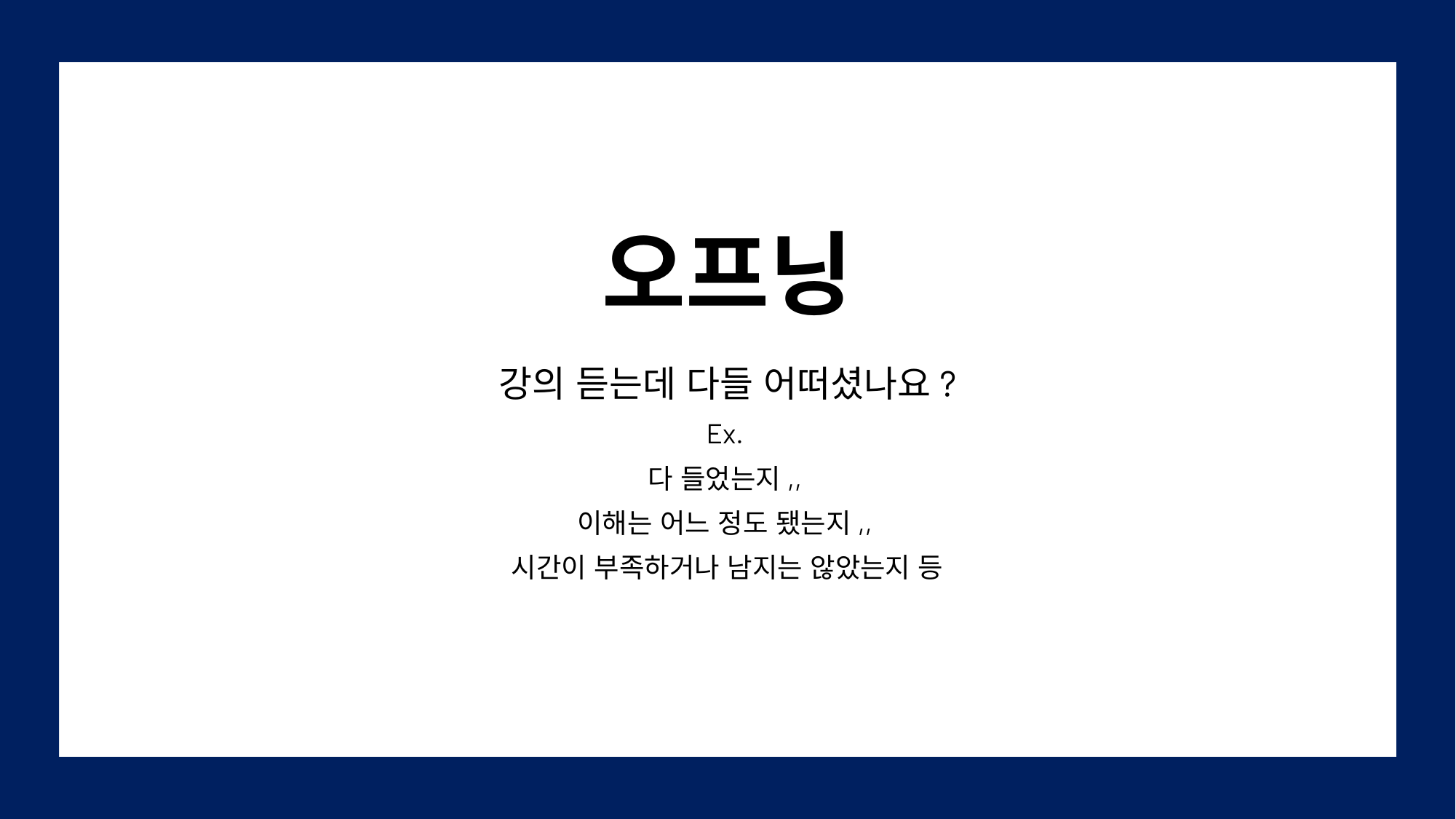

# 오프닝
강의 듣는데 다들 어떠셨나요?
Ex.
다 들었는지,,
이해는 어느 정도 됐는지,,
시간이 부족하거나 남지는 않았는지 등